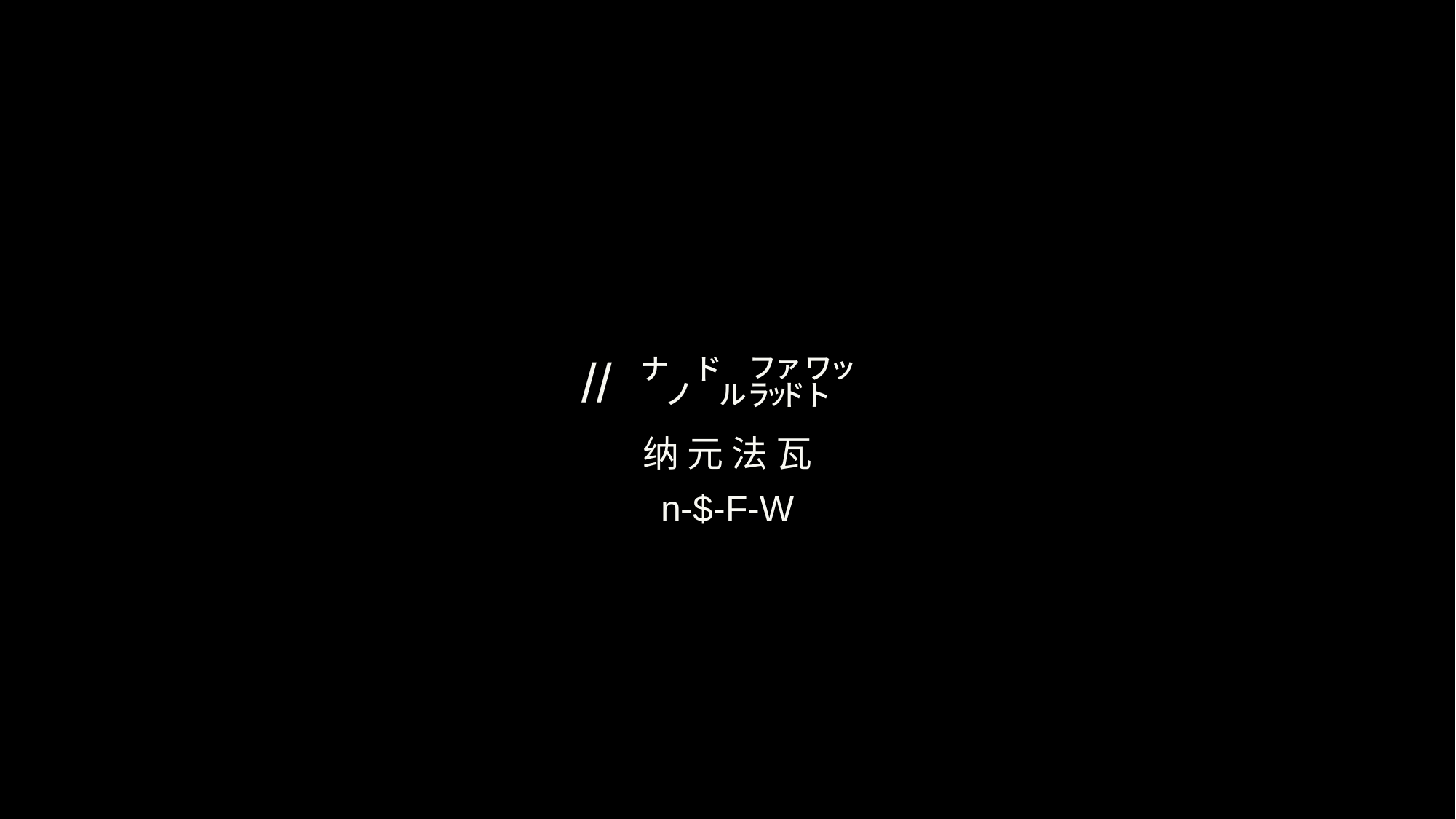

# // ㌨㌦㌲㍗
纳 元 法 瓦
n-$-F-W